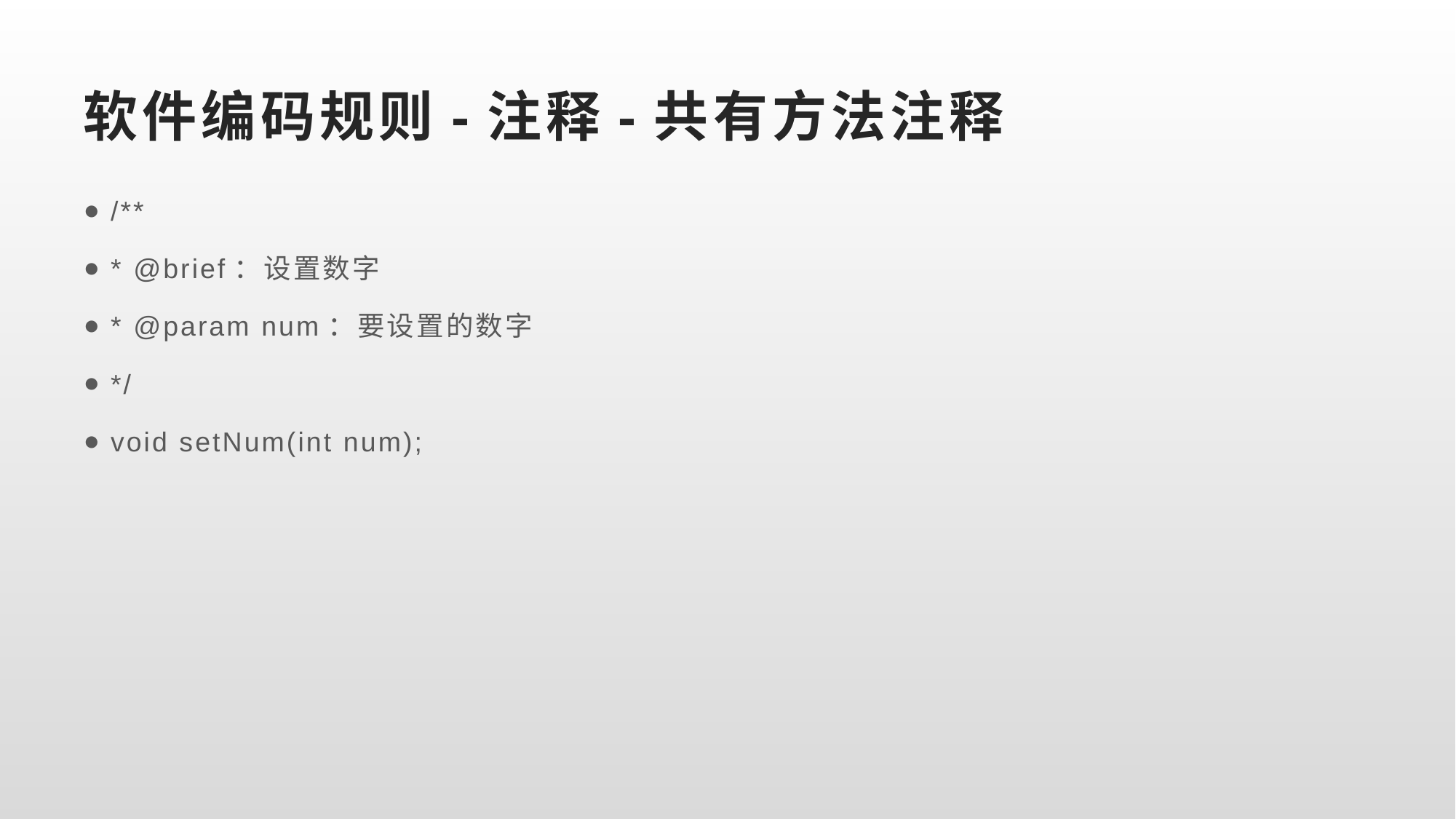

# 软件编码规则-注释-共有方法注释
/**
* @brief：设置数字
* @param num：要设置的数字
*/
void setNum(int num);